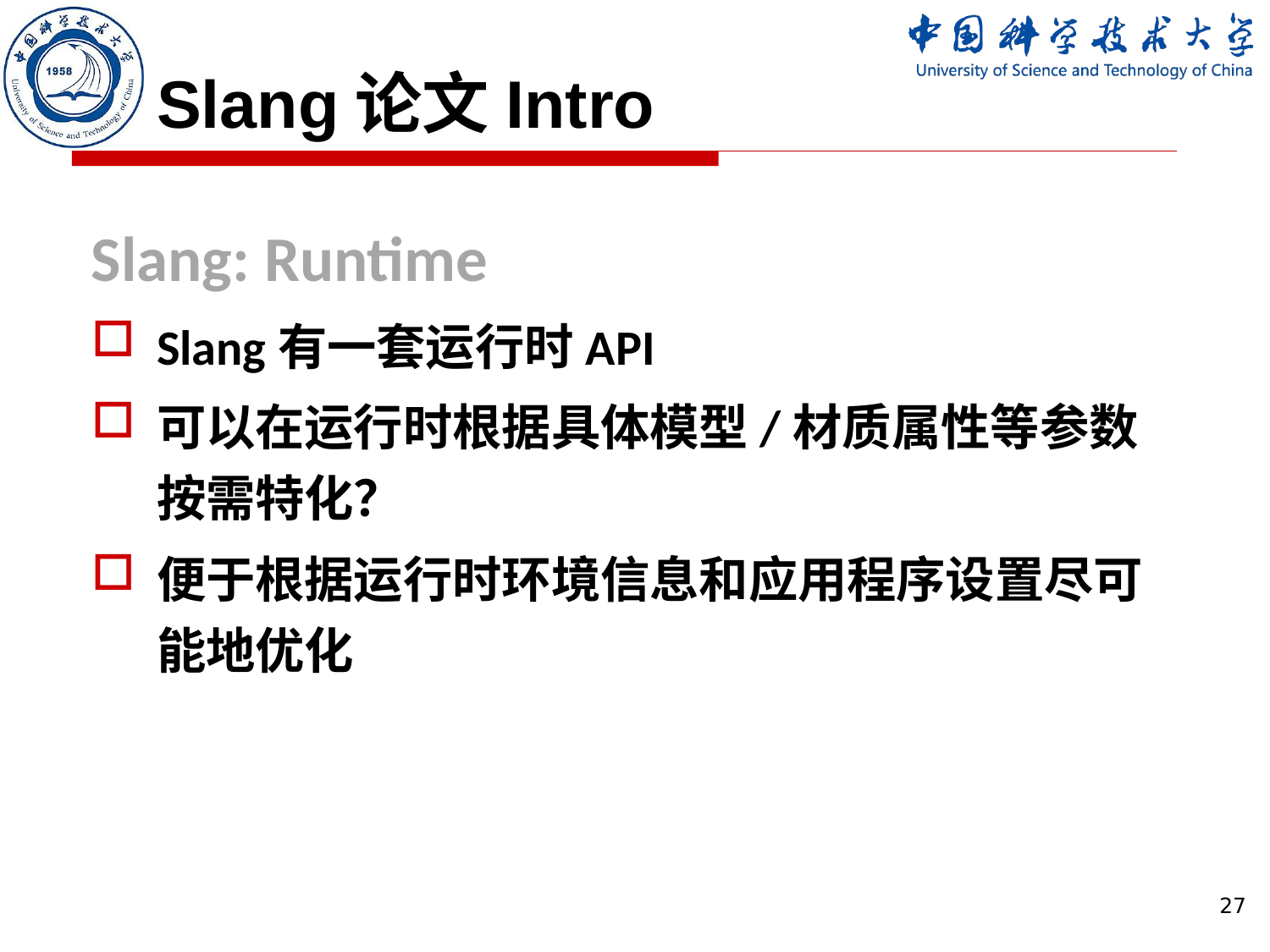

# Slang论文Intro
Slang: Runtime
Slang有一套运行时API
可以在运行时根据具体模型/材质属性等参数按需特化？
便于根据运行时环境信息和应用程序设置尽可能地优化

27